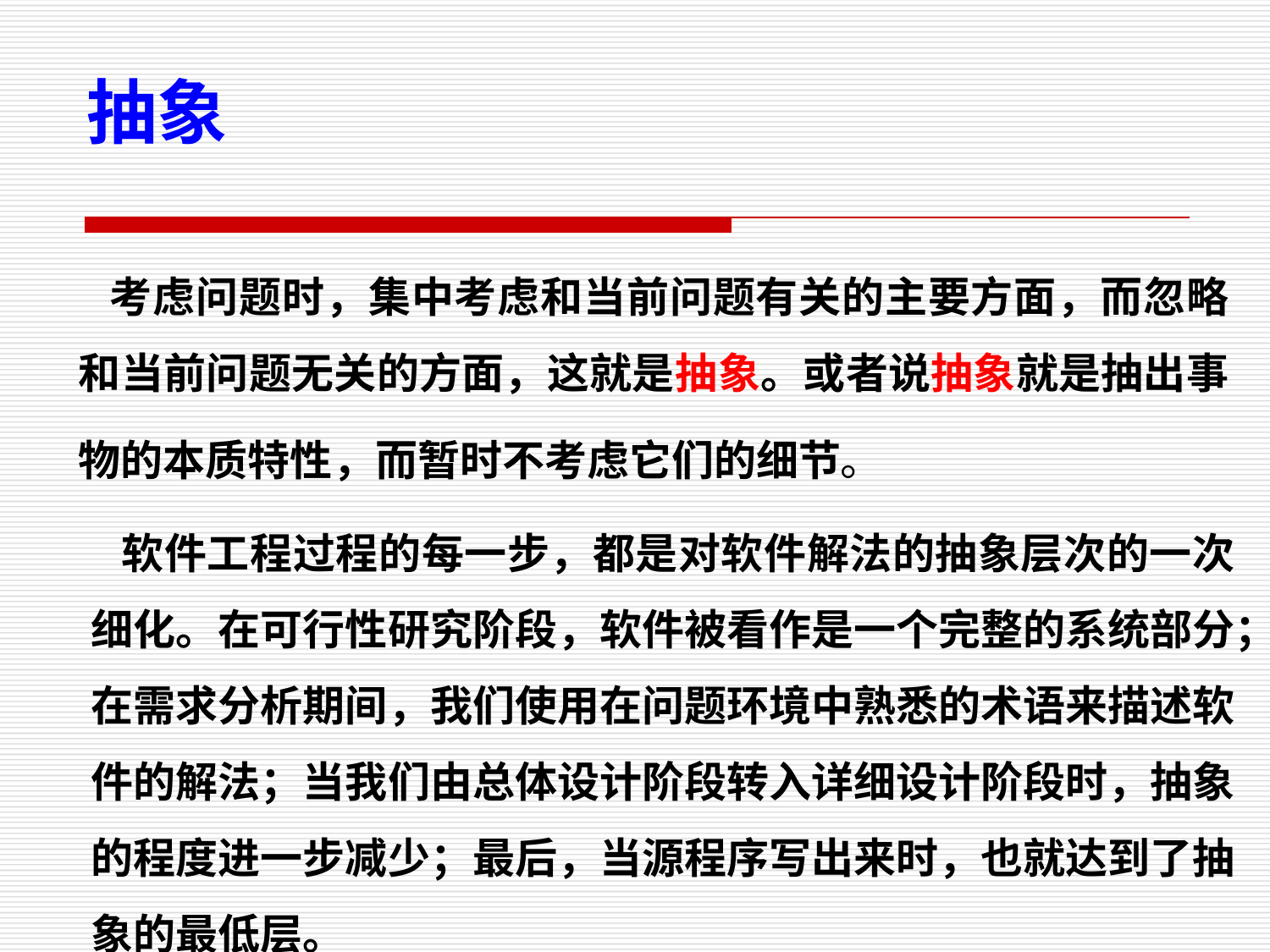

抽象
  考虑问题时，集中考虑和当前问题有关的主要方面，而忽略和当前问题无关的方面，这就是抽象。或者说抽象就是抽出事物的本质特性，而暂时不考虑它们的细节。
  软件工程过程的每一步，都是对软件解法的抽象层次的一次细化。在可行性研究阶段，软件被看作是一个完整的系统部分；在需求分析期间，我们使用在问题环境中熟悉的术语来描述软件的解法；当我们由总体设计阶段转入详细设计阶段时，抽象的程度进一步减少；最后，当源程序写出来时，也就达到了抽象的最低层。